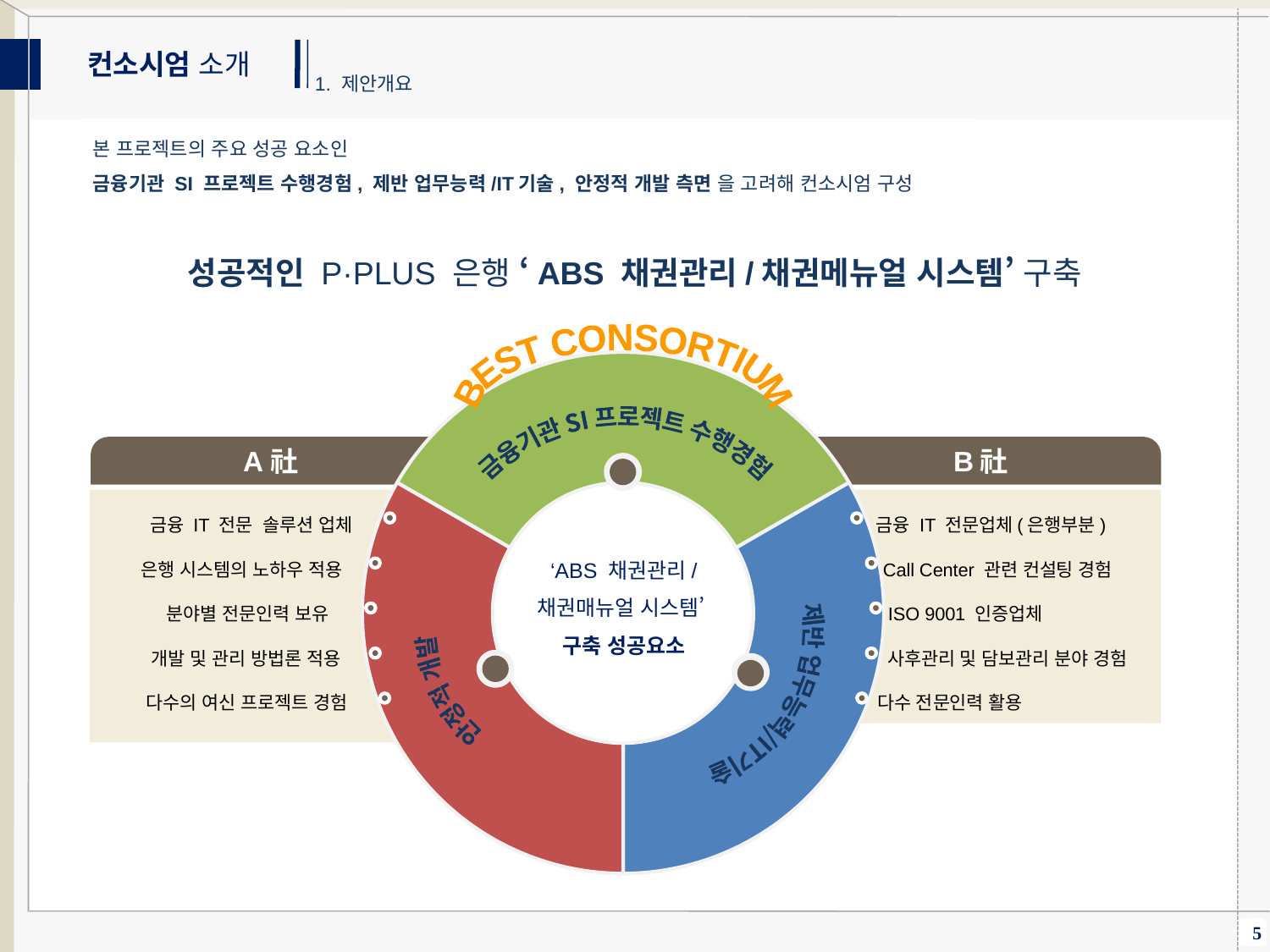

성공적인 P·PLUS 은행 ‘ABS 채권관리/채권메뉴얼 시스템’ 구축
BEST CONSORTIUM

### Chart

| Category | 판매 |
|---|---|
| 1분기 | 120.0 |
| 2분기 | 120.0 |
| 3분기 | 120.0 |
금융기관 SI 프로젝트 수행경험
A社
B社

안정적 개발
제반 업무능력/IT기술

      금융 IT 전문  솔루션 업체
   은행 시스템의 노하우 적용
        분야별 전문인력 보유
     개발 및 관리 방법론 적용
    다수의 여신 프로젝트 경험
 금융 IT 전문업체(은행부분)
   Call Center 관련 컨설팅 경험
    ISO 9001 인증업체
   사후관리 및 담보관리 분야 경험
 다수 전문인력 활용

‘ABS 채권관리/
채권매뉴얼 시스템’
구축 성공요소